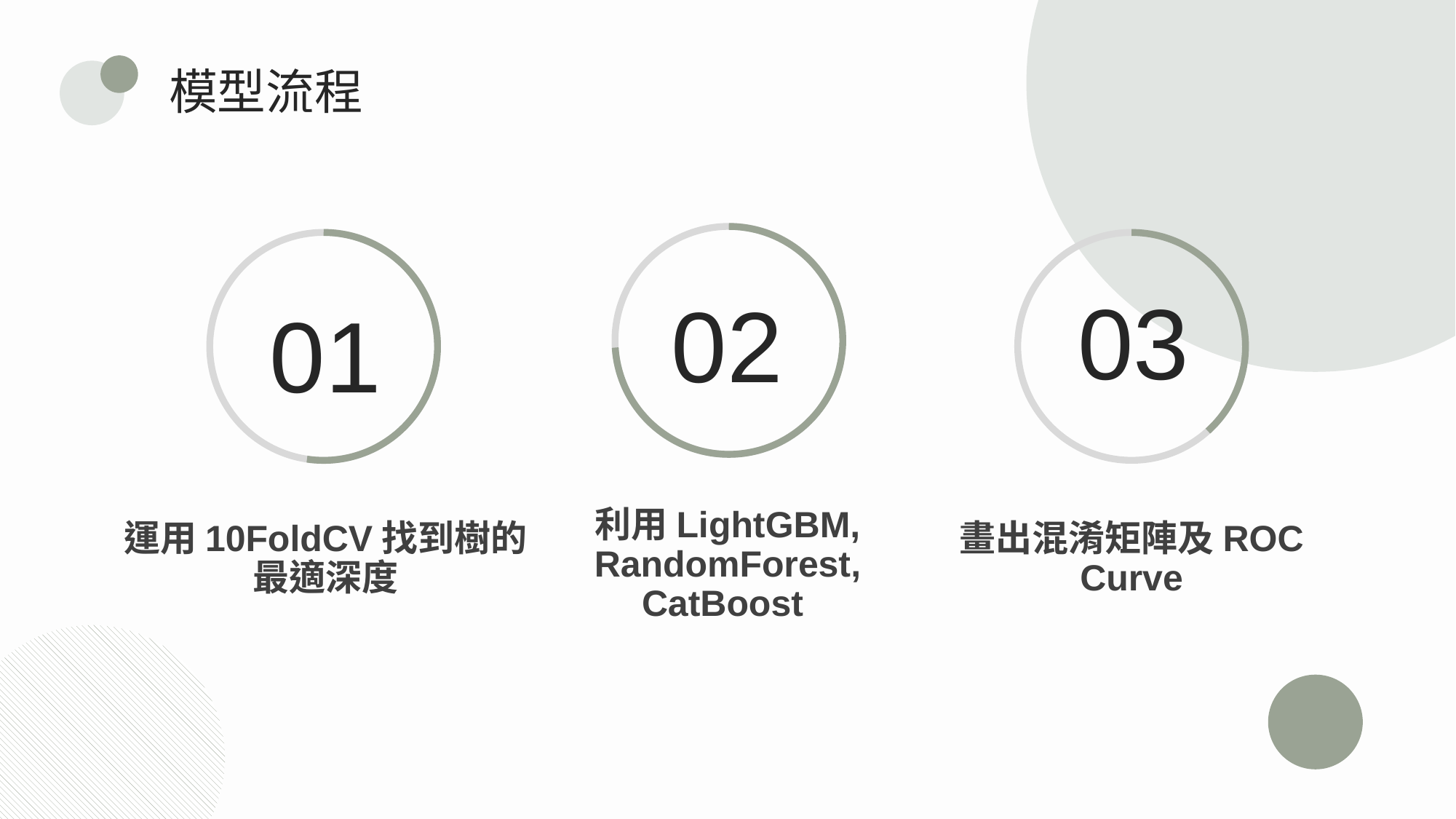

模型流程

03
02
01
利用LightGBM, RandomForest,
CatBoost
運用10FoldCV找到樹的最適深度
畫出混淆矩陣及ROC Curve